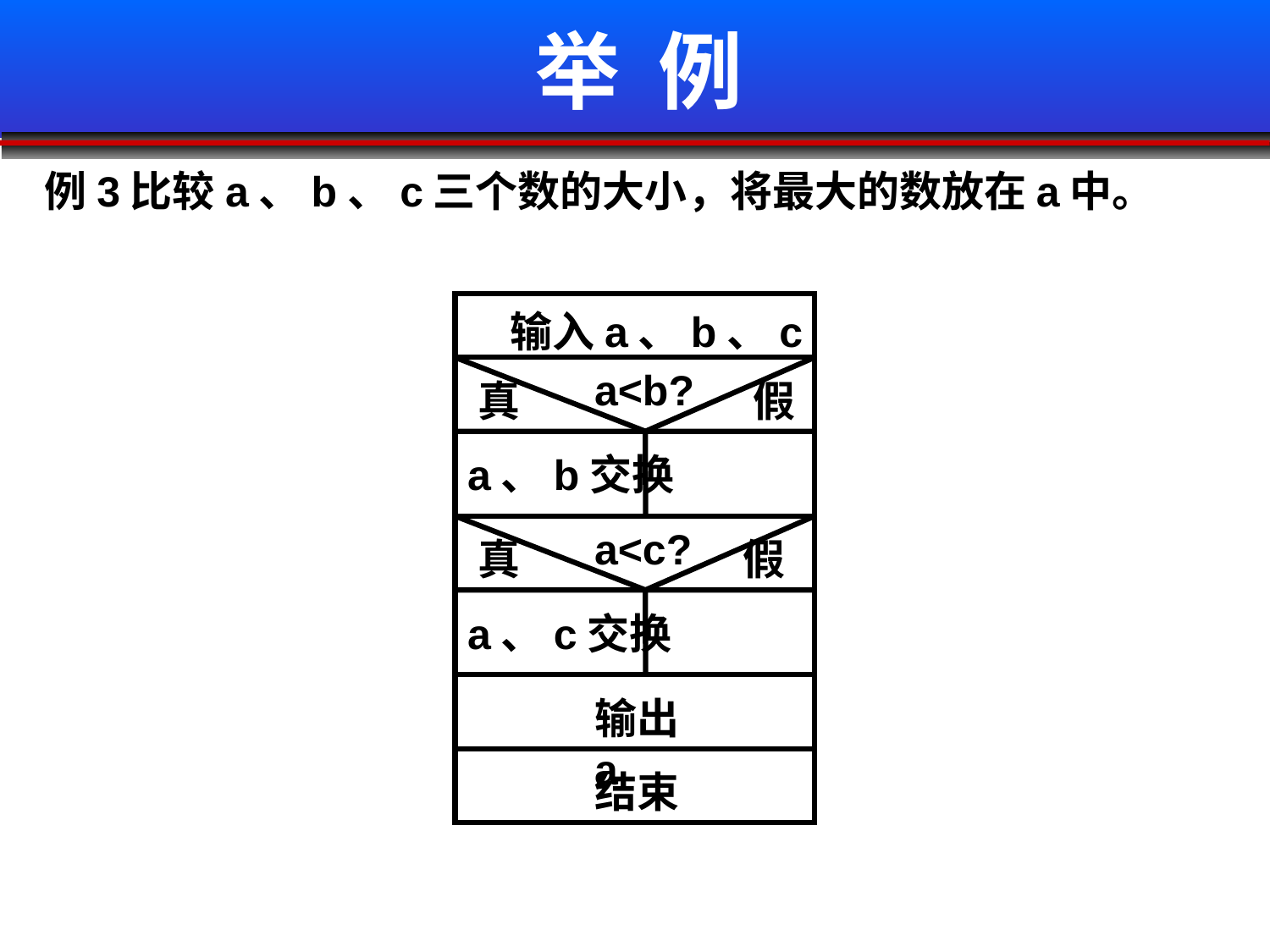

# 举  例

例3比较a、b、c三个数的大小，将最大的数放在a中。

输入a、b、c

a<b?

真
假

a、b交换

a<c?

真
假

a、c交换

输出a

结束